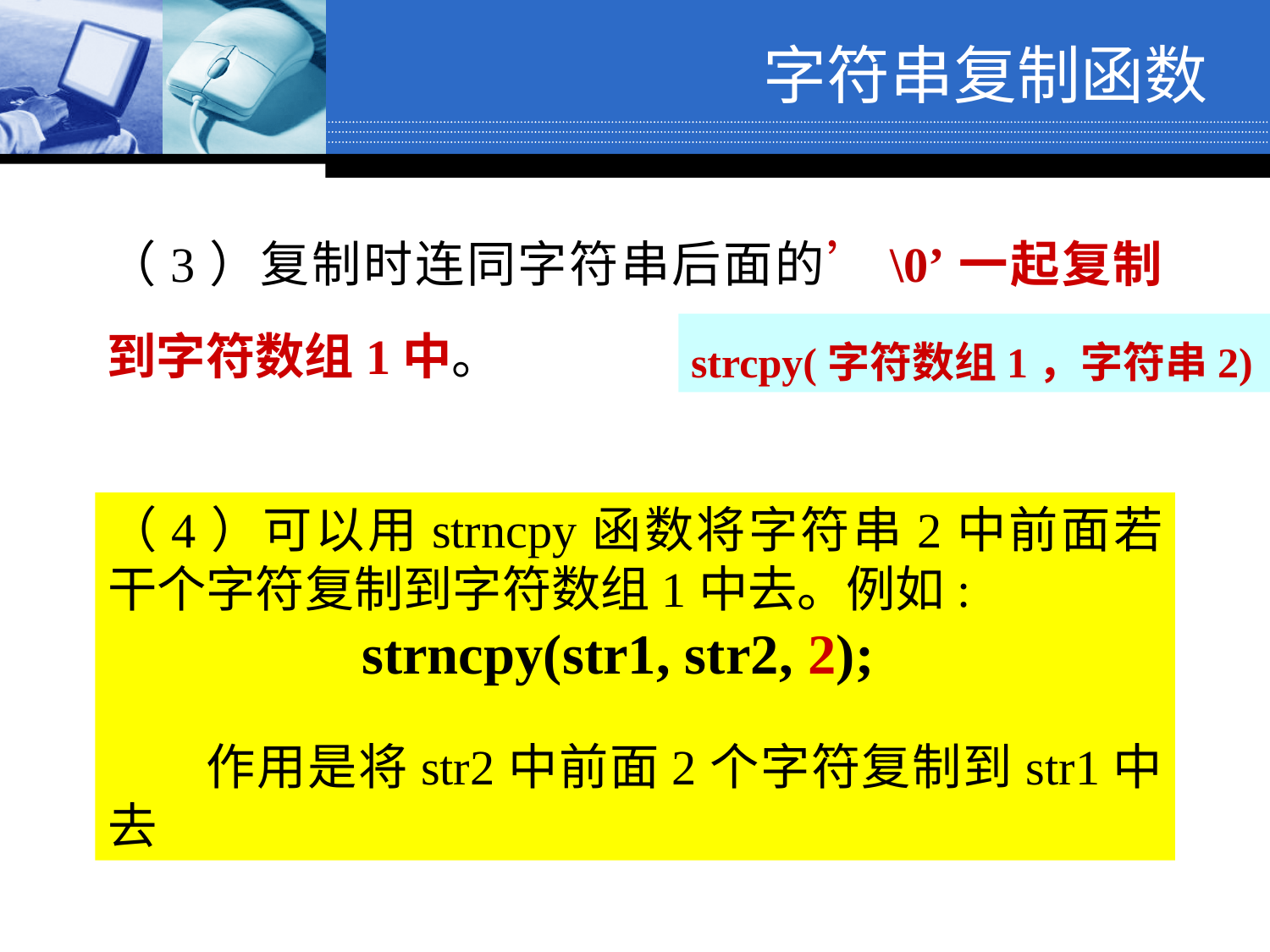

字符串复制函数
（3）复制时连同字符串后面的’\0’一起复制到字符数组1中。
strcpy(字符数组1，字符串2)
（4）可以用strncpy函数将字符串2中前面若干个字符复制到字符数组1中去。例如:
		strncpy(str1, str2, 2);

        作用是将str2中前面2个字符复制到str1中去